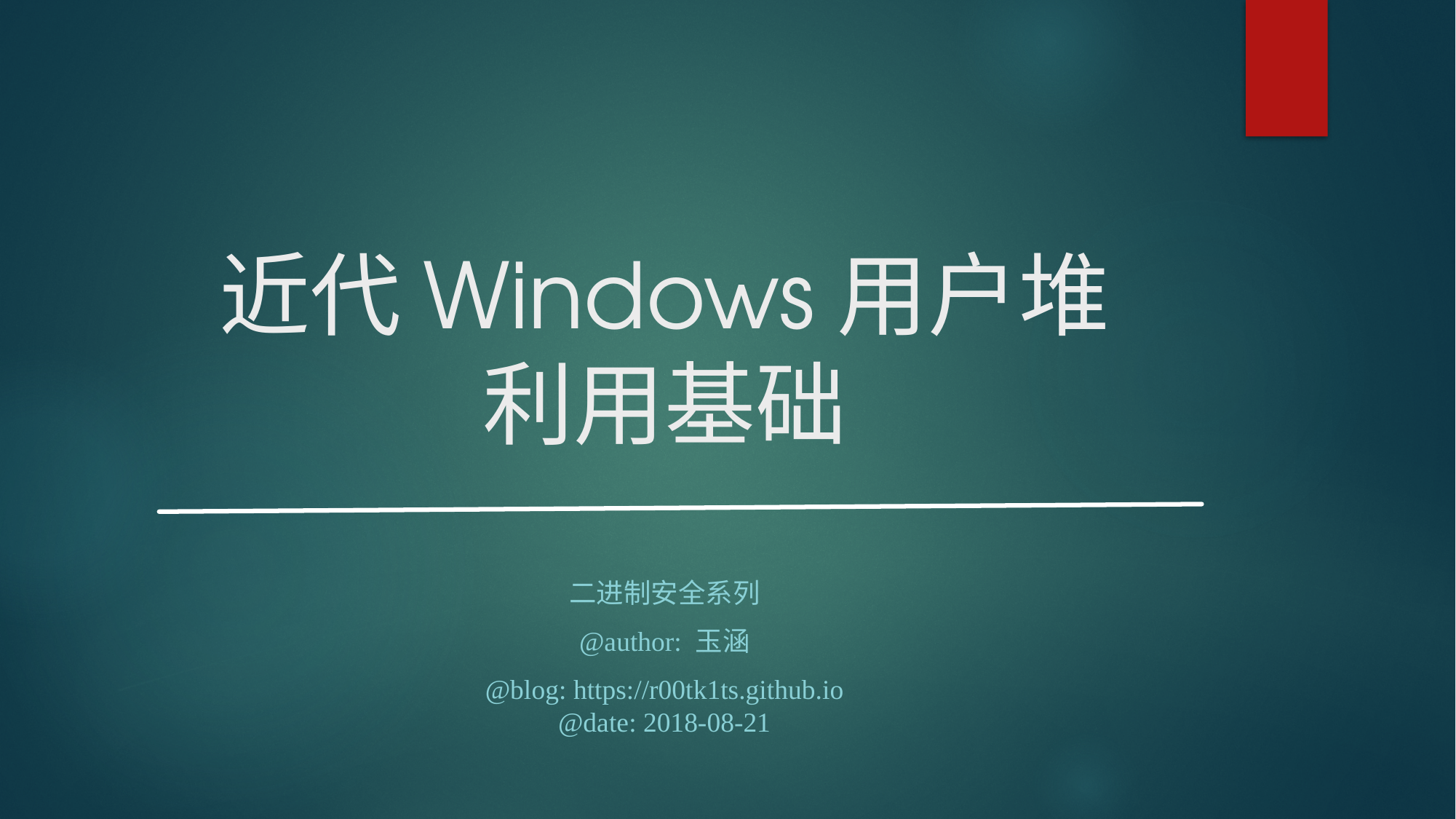

# 近代Windows用户堆 利用基础
二进制安全系列
@author: 玉涵
@blog: https://r00tk1ts.github.io
@date: 2018-08-21